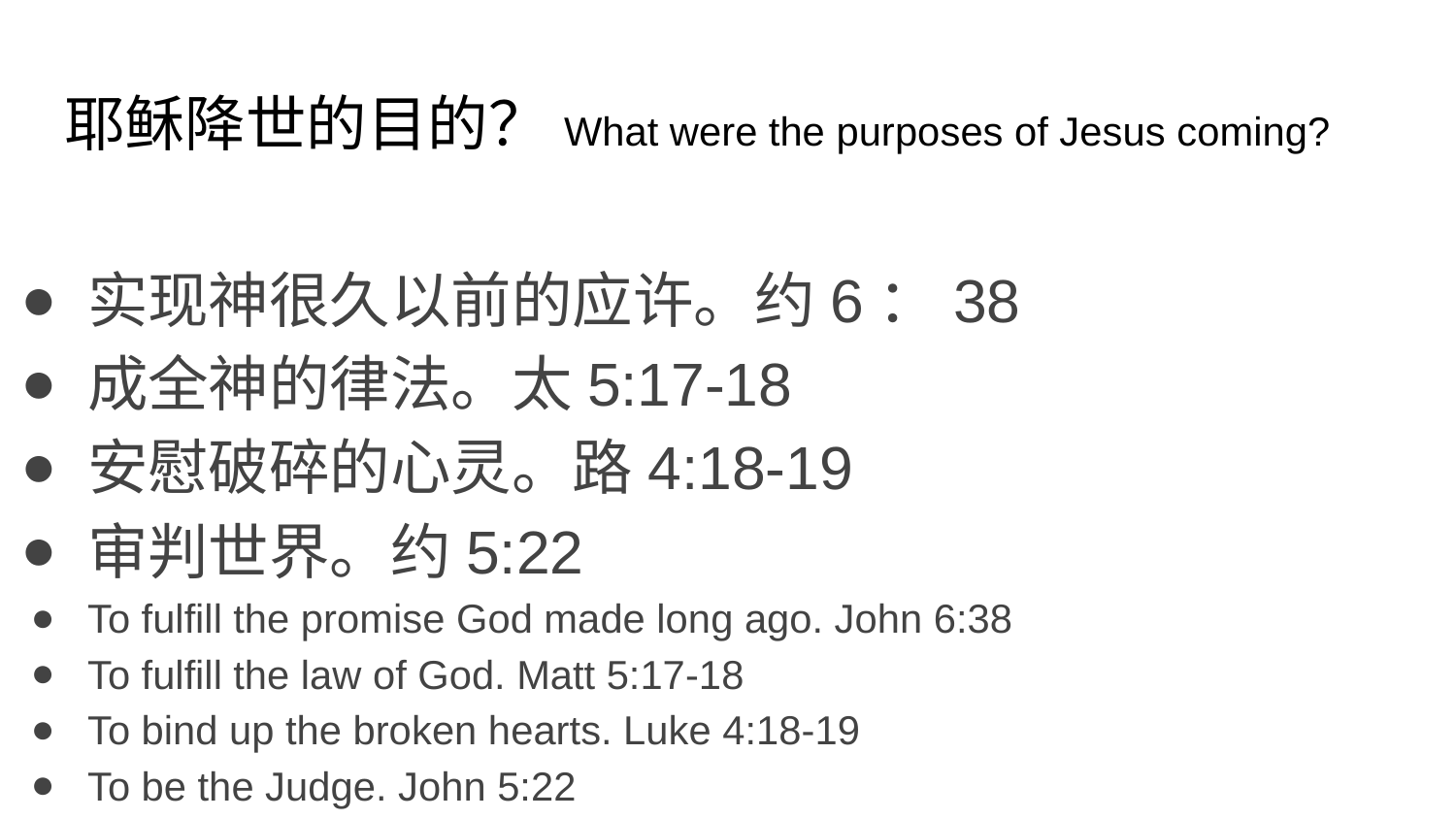

# 耶稣降世的目的？What were the purposes of Jesus coming?
实现神很久以前的应许。约6：38
成全神的律法。太5:17-18
安慰破碎的心灵。路4:18-19
审判世界。约5:22
To fulfill the promise God made long ago. John 6:38
To fulfill the law of God. Matt 5:17-18
To bind up the broken hearts. Luke 4:18-19
To be the Judge. John 5:22